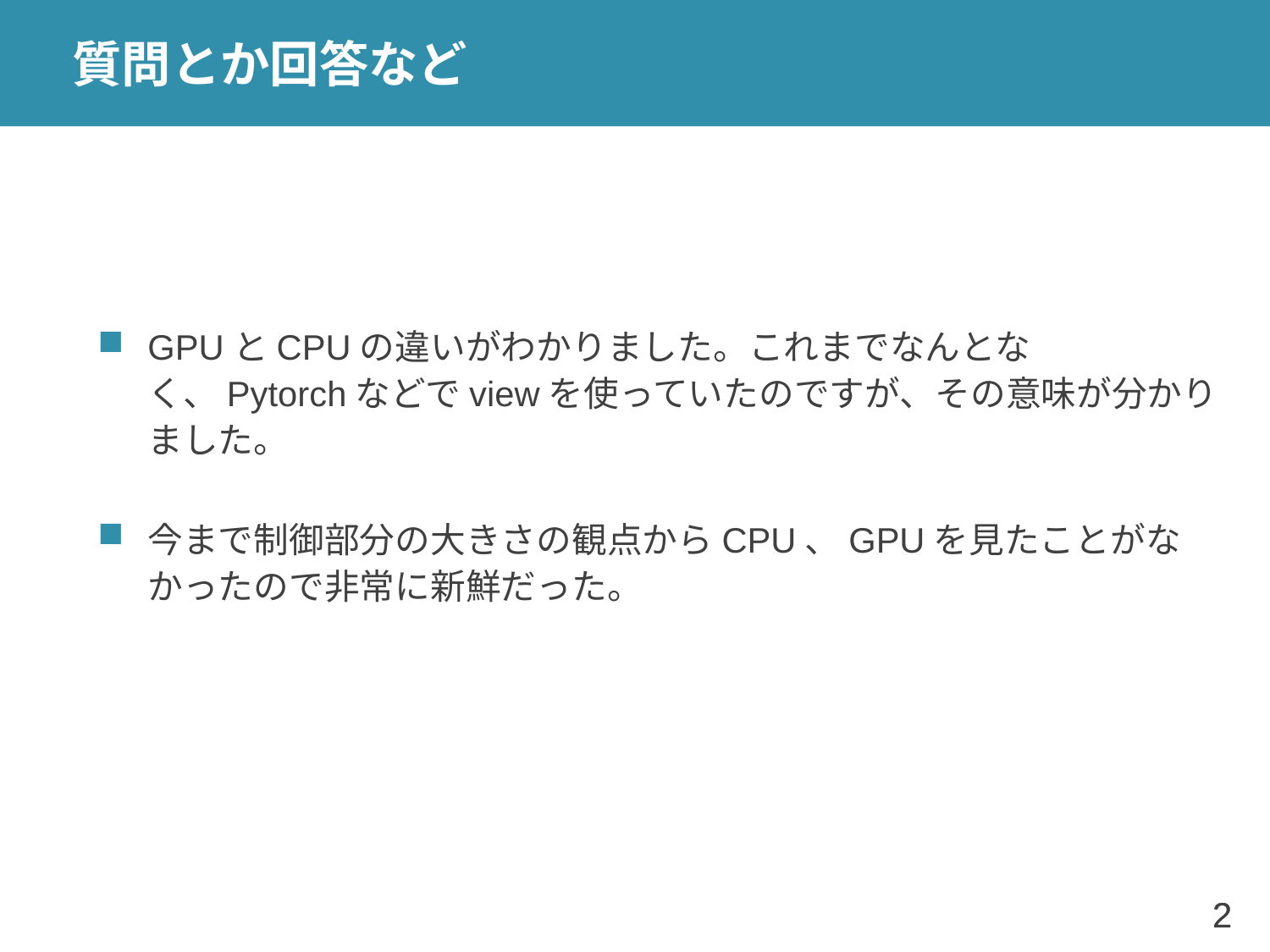

# 質問とか回答など
GPUとCPUの違いがわかりました。これまでなんとなく、Pytorchなどでviewを使っていたのですが、その意味が分かりました。
今まで制御部分の大きさの観点からCPU、GPUを見たことがなかったので非常に新鮮だった。